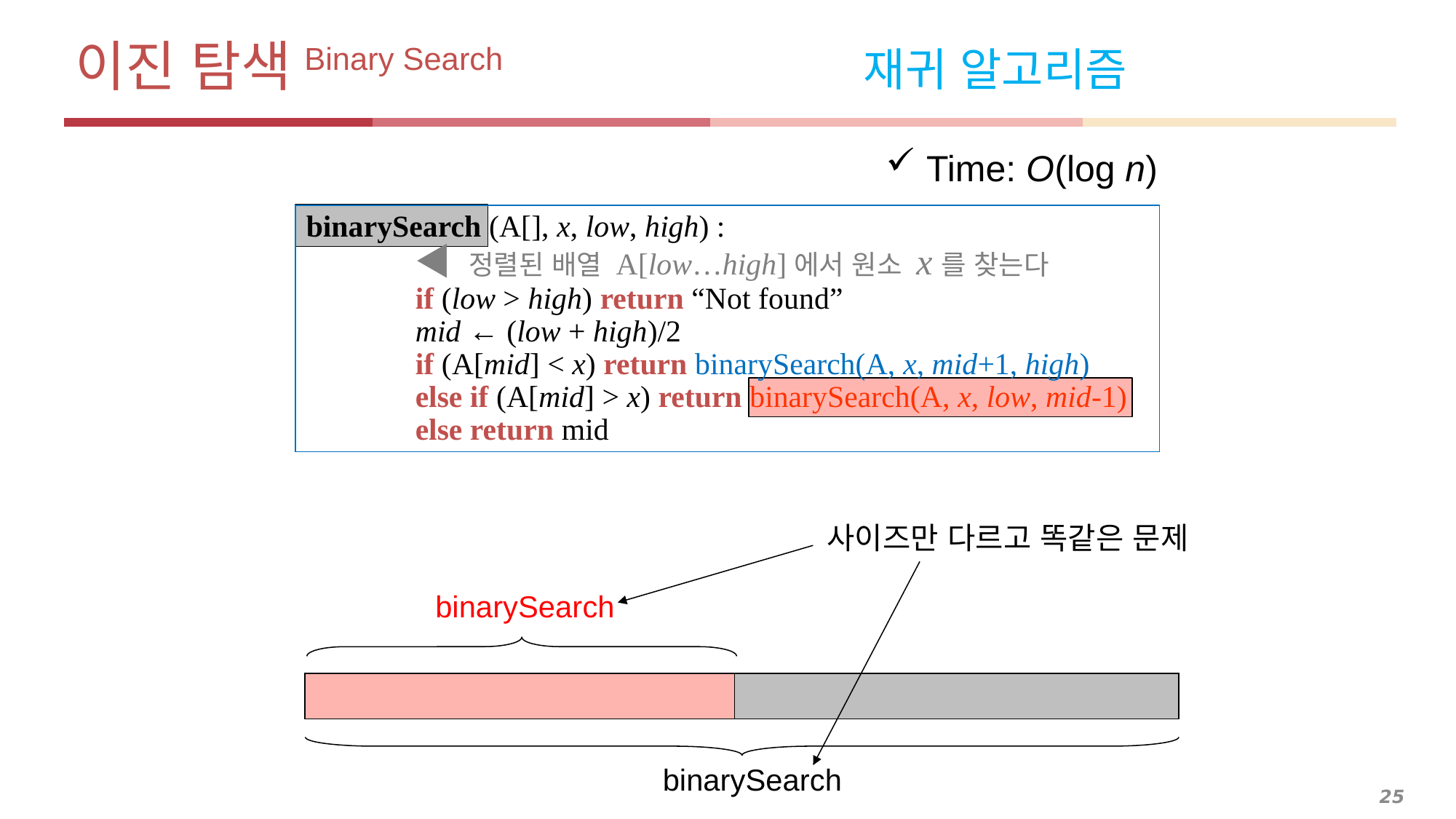

# 이진 탐색Binary Search                       재귀 알고리즘
 Time: O(log n)

binarySearch
binarySearch (A[], x, low, high) :
	◀ 정렬된 배열 A[low…high]에서 원소 x를 찾는다
	if (low > high) return “Not found”
	mid ← (low + high)/2
	if (A[mid] < x) return binarySearch(A, x, mid+1, high)
	else if (A[mid] > x) return binarySearch(A, x, low, mid-1)
	else return mid

binarySearch

사이즈만 다르고 똑같은 문제